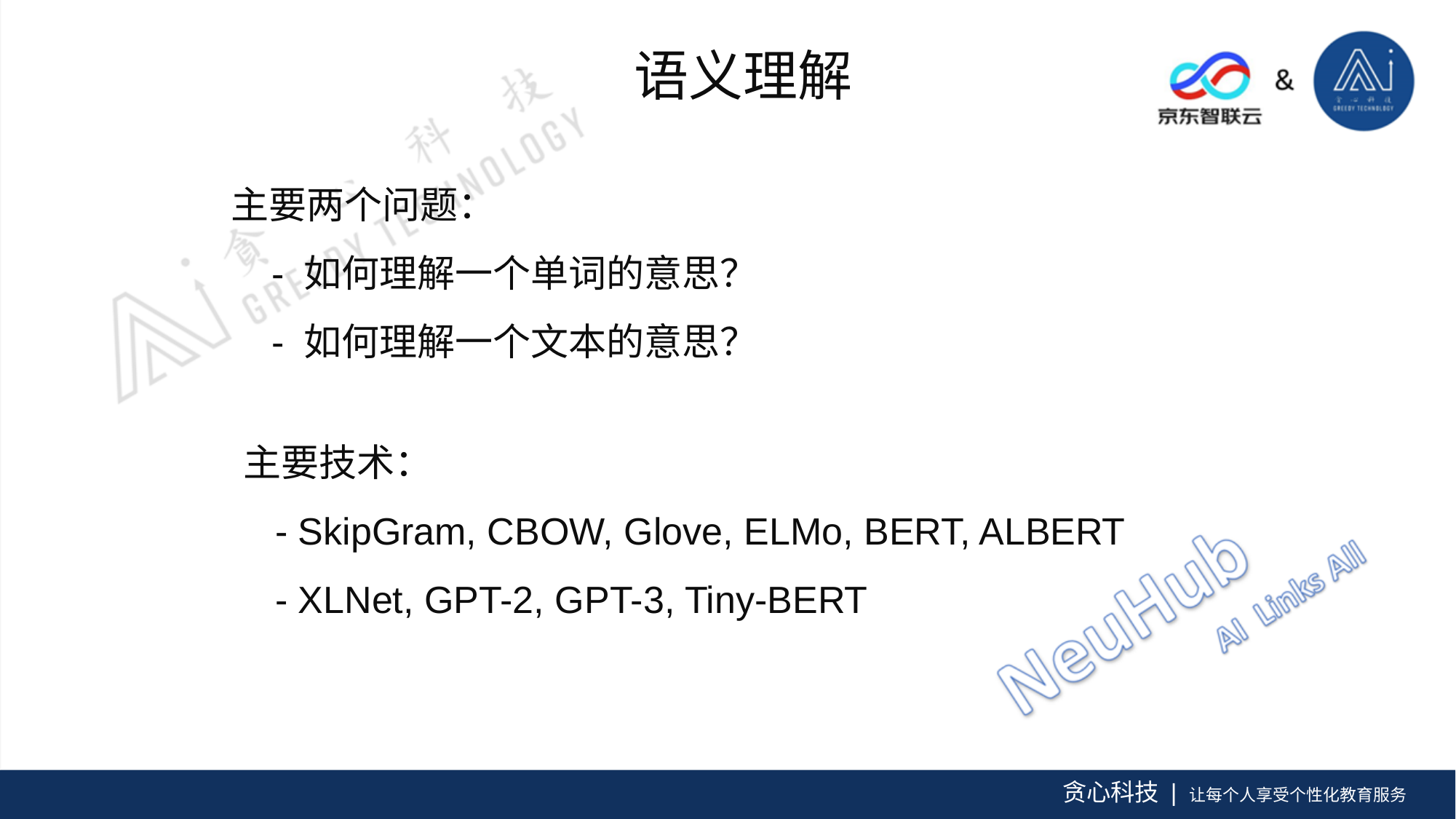

语义理解
主要两个问题：
	- 如何理解一个单词的意思？
	- 如何理解一个文本的意思？
主要技术：
   - SkipGram, CBOW, Glove, ELMo, BERT, ALBERT
   - XLNet, GPT-2, GPT-3, Tiny-BERT